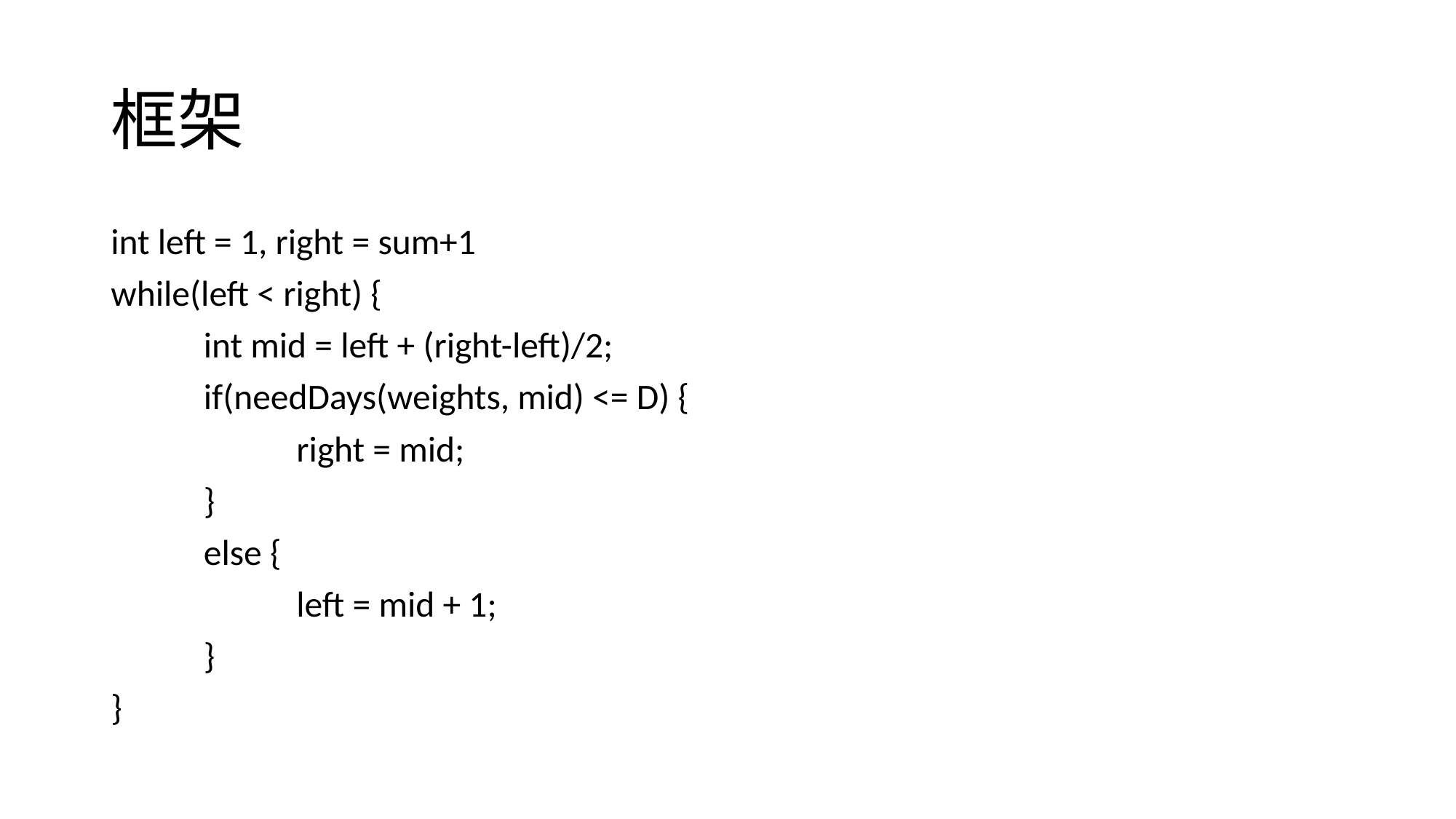

# 框架
int left = 1, right = sum+1
while(left < right) {
	int mid = left + (right-left)/2;
	if(needDays(weights, mid) <= D) {
		right = mid;
	}
	else {
		left = mid + 1;
	}
}